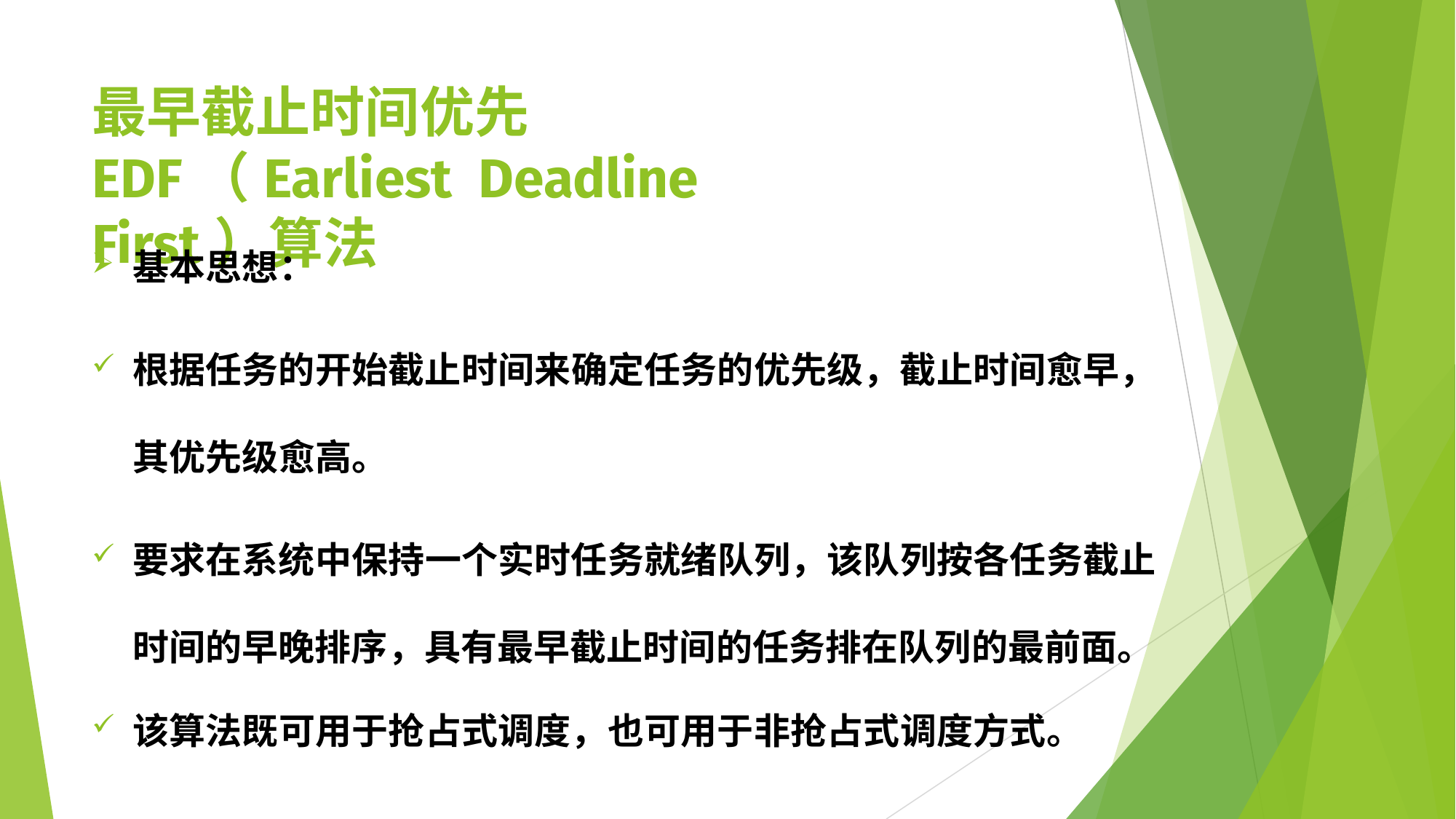

# 最早截止时间优先EDF（Earliest  Deadline First）算法
基本思想：
根据任务的开始截止时间来确定任务的优先级，截止时间愈早， 其优先级愈高。
要求在系统中保持一个实时任务就绪队列，该队列按各任务截止 时间的早晚排序，具有最早截止时间的任务排在队列的最前面。

该算法既可用于抢占式调度，也可用于非抢占式调度方式。